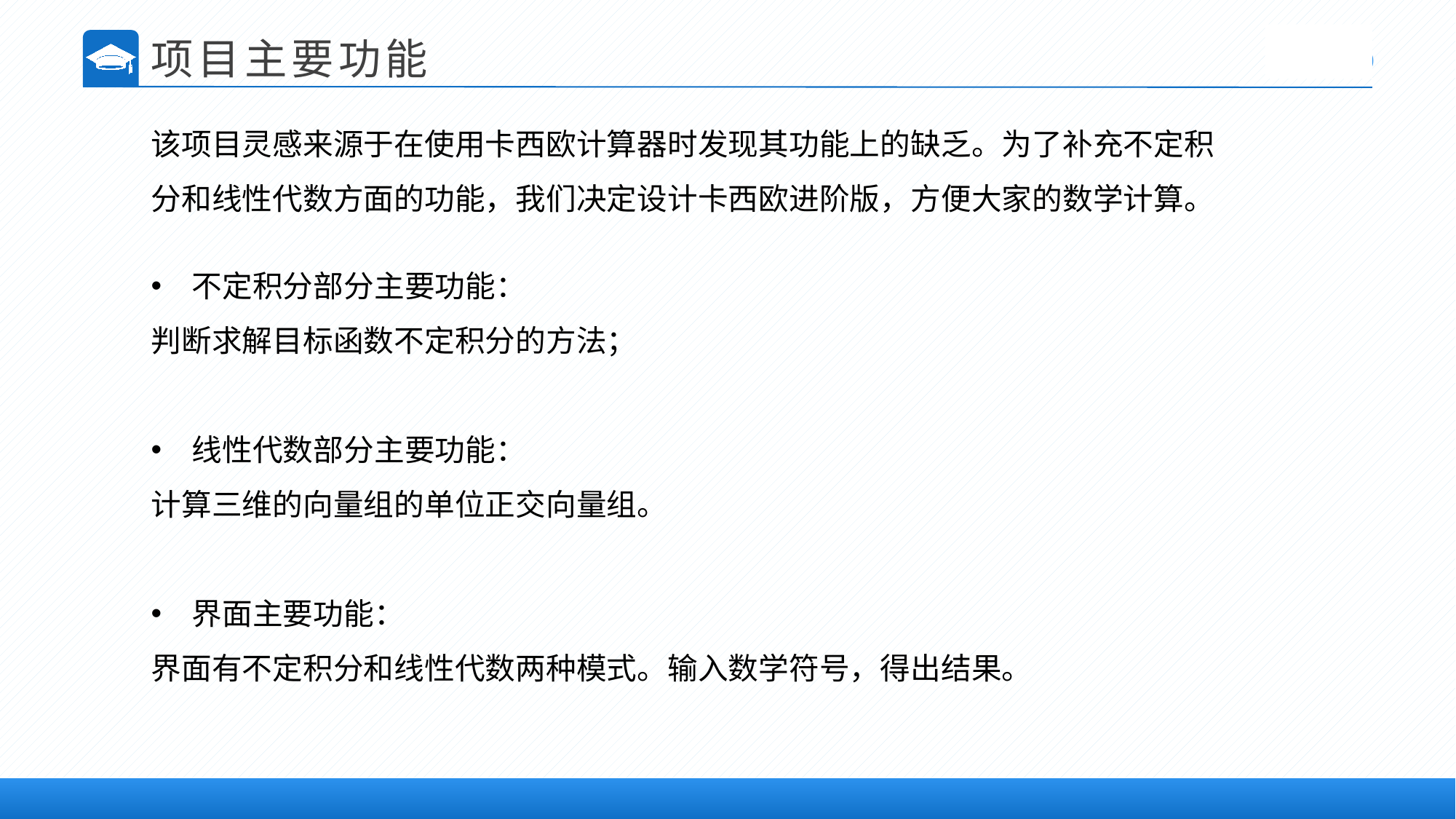

项目主要功能
该项目灵感来源于在使用卡西欧计算器时发现其功能上的缺乏。为了补充不定积分和线性代数方面的功能，我们决定设计卡西欧进阶版，方便大家的数学计算。
不定积分部分主要功能：
判断求解目标函数不定积分的方法；

线性代数部分主要功能：
计算三维的向量组的单位正交向量组。

界面主要功能：
界面有不定积分和线性代数两种模式。输入数学符号，得出结果。